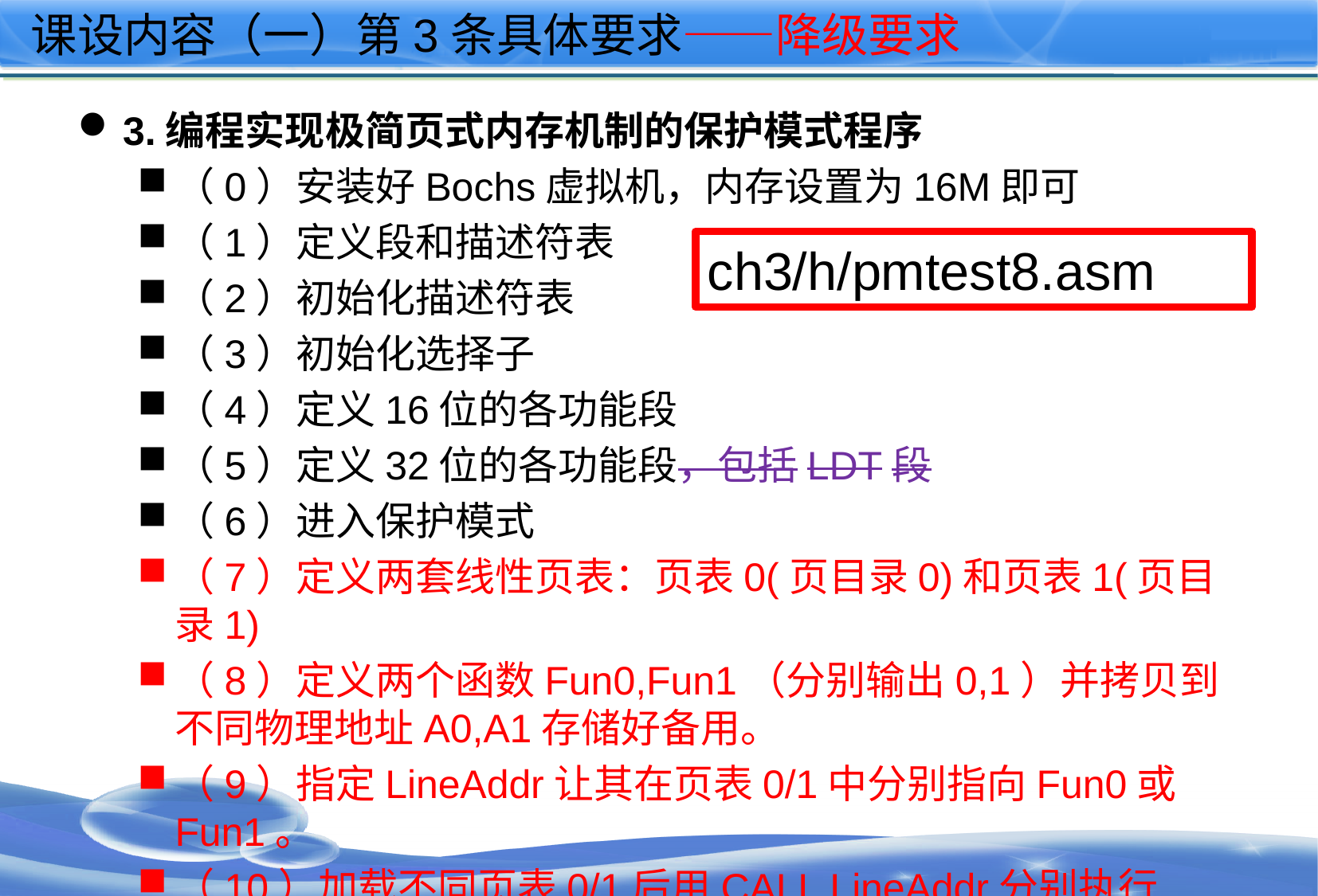

# 课设内容（一）第3条具体要求——降级要求
3.编程实现极简页式内存机制的保护模式程序
（0）安装好Bochs虚拟机，内存设置为16M即可
（1）定义段和描述符表
（2）初始化描述符表
（3）初始化选择子
（4）定义16位的各功能段
（5）定义32位的各功能段，包括LDT段
（6）进入保护模式
（7）定义两套线性页表：页表0(页目录0)和页表1(页目录1)
（8）定义两个函数Fun0,Fun1（分别输出0,1）并拷贝到不同物理地址A0,A1存储好备用。
（9）指定LineAddr让其在页表0/1中分别指向Fun0或Fun1。
（10）加载不同页表0/1后用CALL LineAddr分别执行Fun0/1
ch3/h/pmtest8.asm